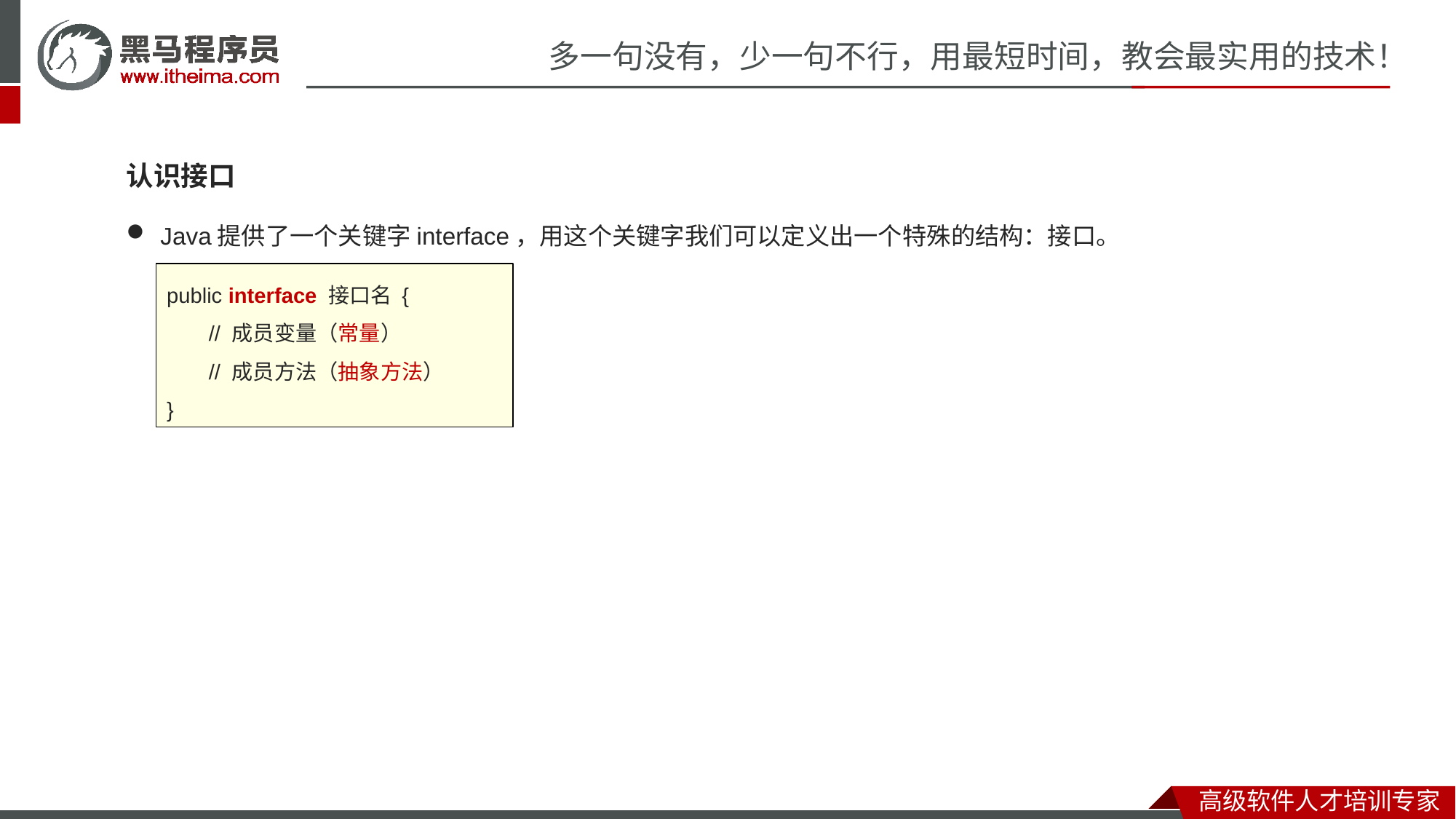

认识接口
Java提供了一个关键字interface，用这个关键字我们可以定义出一个特殊的结构：接口。

public interface 接口名 {
       // 成员变量（常量）
       // 成员方法（抽象方法）
}